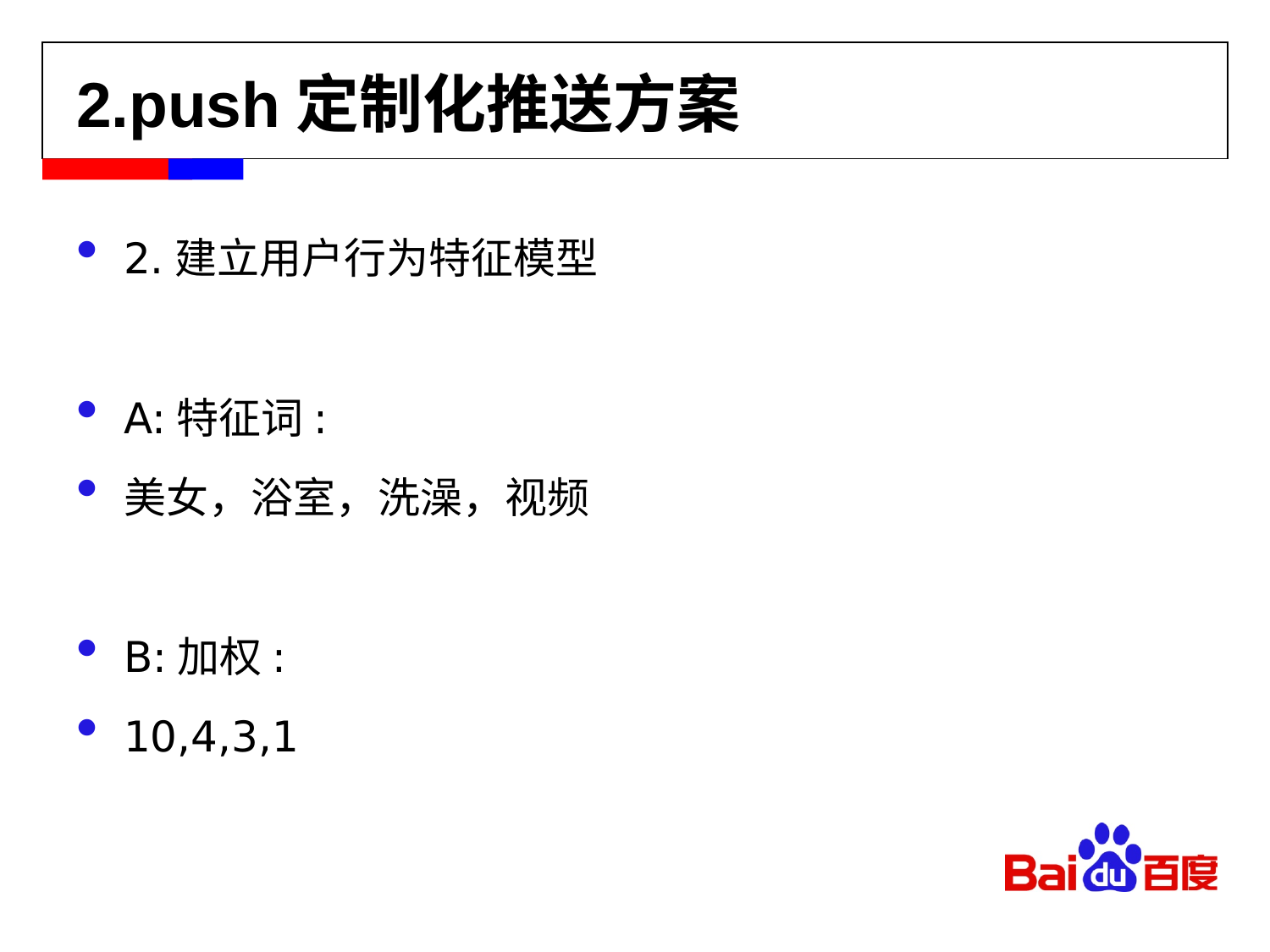

# 2.push定制化推送方案
2.建立用户行为特征模型

A:特征词:
美女，浴室，洗澡，视频

B:加权:
10,4,3,1